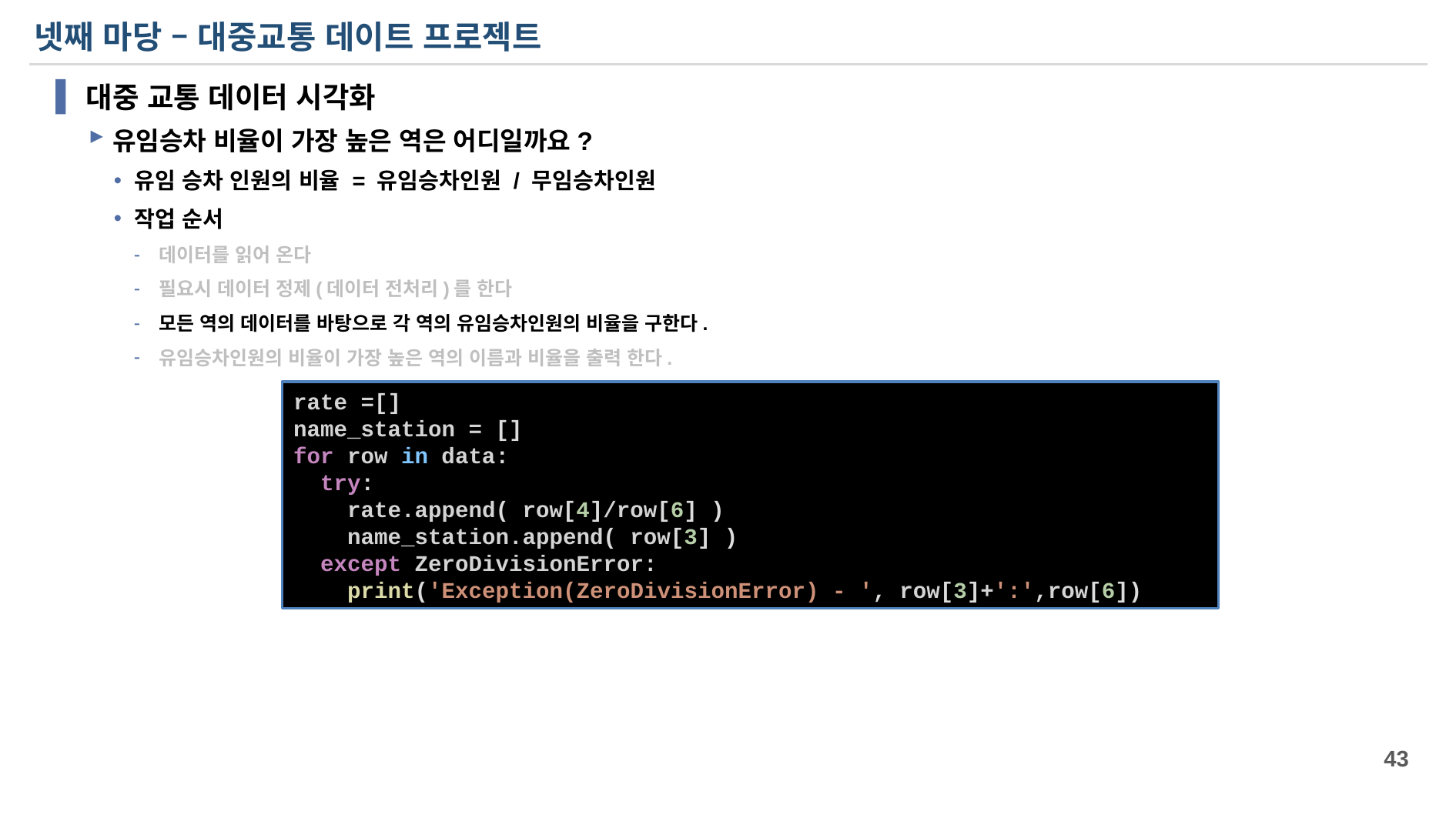

# 넷째 마당 – 대중교통 데이트 프로젝트
대중 교통 데이터 시각화
유임승차 비율이 가장 높은 역은 어디일까요?
유임 승차 인원의 비율 = 유임승차인원 / 무임승차인원
작업 순서
데이터를 읽어 온다
필요시 데이터 정제(데이터 전처리)를 한다
모든 역의 데이터를 바탕으로 각 역의 유임승차인원의 비율을 구한다.
유임승차인원의 비율이 가장 높은 역의 이름과 비율을 출력 한다.

rate =[]
name_station = []
for row in data:
  try:
    rate.append( row[4]/row[6] )
    name_station.append( row[3] )
  except ZeroDivisionError:
    print('Exception(ZeroDivisionError) - ', row[3]+':',row[6])
43